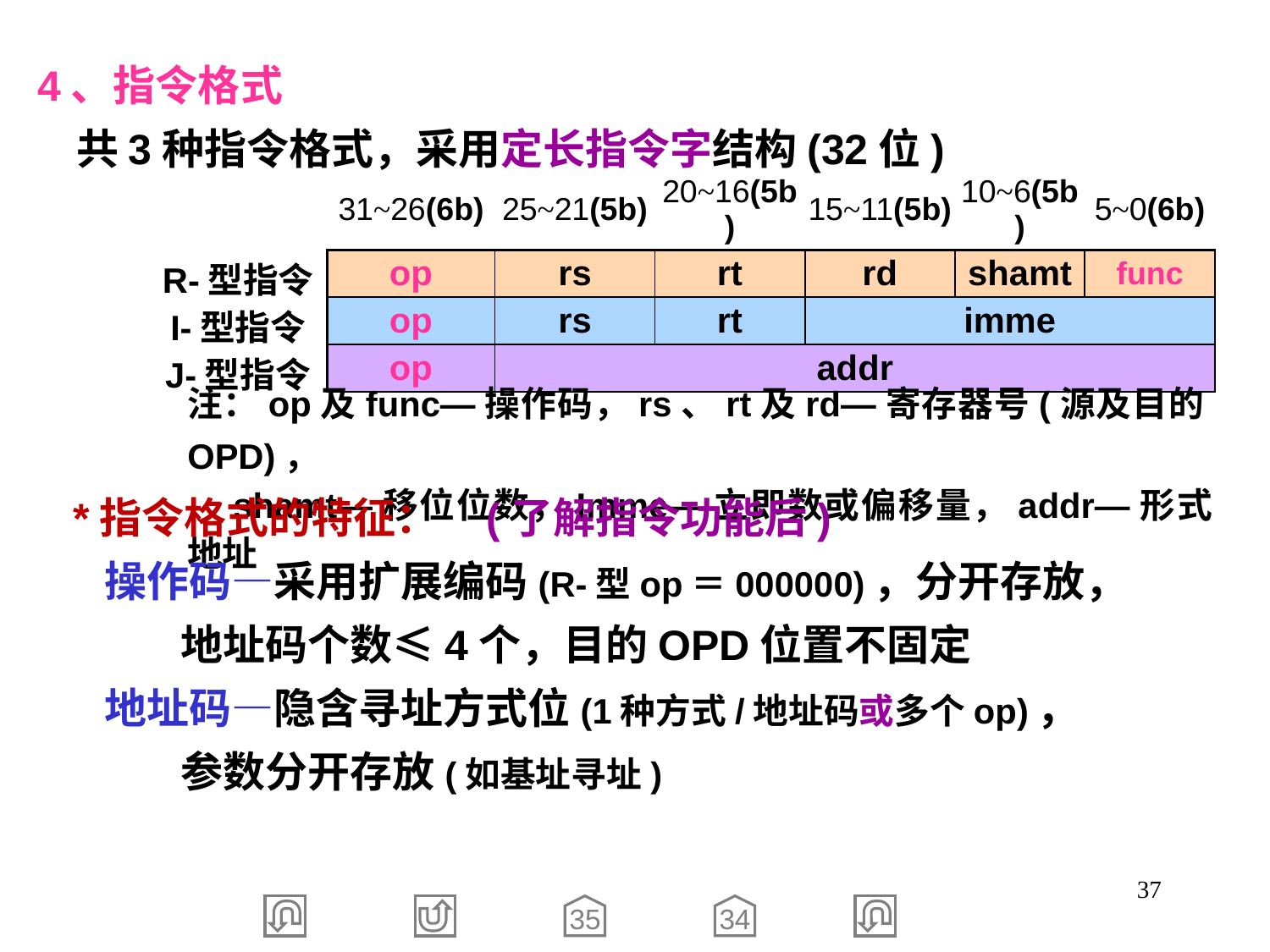

4、指令格式
   共3种指令格式，采用定长指令字结构(32位)
|  | 31~26(6b) | 25~21(5b) | 20~16(5b) | 15~11(5b) | 10~6(5b) | 5~0(6b) |
| --- | --- | --- | --- | --- | --- | --- |
| R-型指令 | op | rs | rt | rd | shamt | func |
| I-型指令 | op | rs | rt | imme |  |  |
| J-型指令 | op | addr |  |  |  |  |
注：op及func—操作码，rs、rt及rd—寄存器号(源及目的OPD)，
    shamt—移位位数，Imme—立即数或偏移量，addr—形式地址
   *指令格式的特征：    (了解指令功能后)
      操作码—采用扩展编码(R-型op＝000000)，分开存放，
              地址码个数≤4个，目的OPD位置不固定
      地址码—隐含寻址方式位(1种方式/地址码或多个op)，
              参数分开存放(如基址寻址)
37
35
34